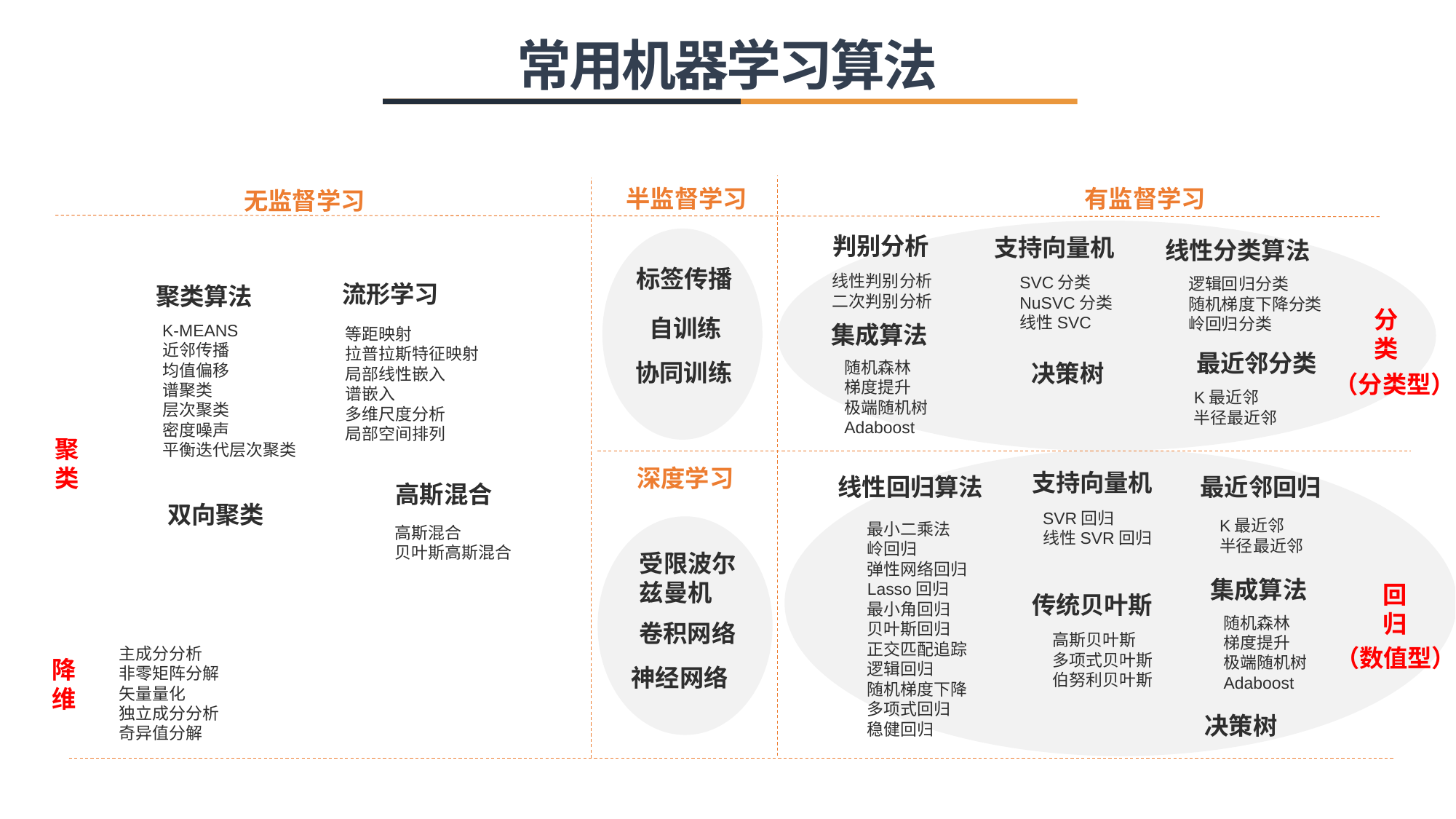

常用机器学习算法

半监督学习
有监督学习
无监督学习

判别分析
支持向量机

线性分类算法
标签传播
线性判别分析
二次判别分析
SVC分类
NuSVC分类
线性SVC
逻辑回归分类
随机梯度下降分类
岭回归分类
流形学习
聚类算法
分类
自训练
集成算法
K-MEANS
近邻传播
均值偏移
谱聚类
层次聚类
密度噪声
平衡迭代层次聚类
等距映射
拉普拉斯特征映射
局部线性嵌入
谱嵌入
多维尺度分析
局部空间排列
最近邻分类
随机森林
梯度提升
极端随机树
Adaboost
协同训练
决策树
（分类型）
K最近邻
半径最近邻

聚类

深度学习
支持向量机
线性回归算法
最近邻回归
高斯混合
双向聚类
SVR回归
线性SVR回归
K最近邻
半径最近邻
最小二乘法
岭回归
弹性网络回归
Lasso回归
最小角回归
贝叶斯回归
正交匹配追踪
逻辑回归
随机梯度下降
多项式回归
稳健回归

高斯混合
贝叶斯高斯混合
受限波尔
兹曼机
集成算法
回归
传统贝叶斯
随机森林
梯度提升
极端随机树
Adaboost
卷积网络
高斯贝叶斯
多项式贝叶斯
伯努利贝叶斯
主成分分析
非零矩阵分解
矢量量化
独立成分分析
奇异值分解
（数值型）
降维
神经网络
决策树